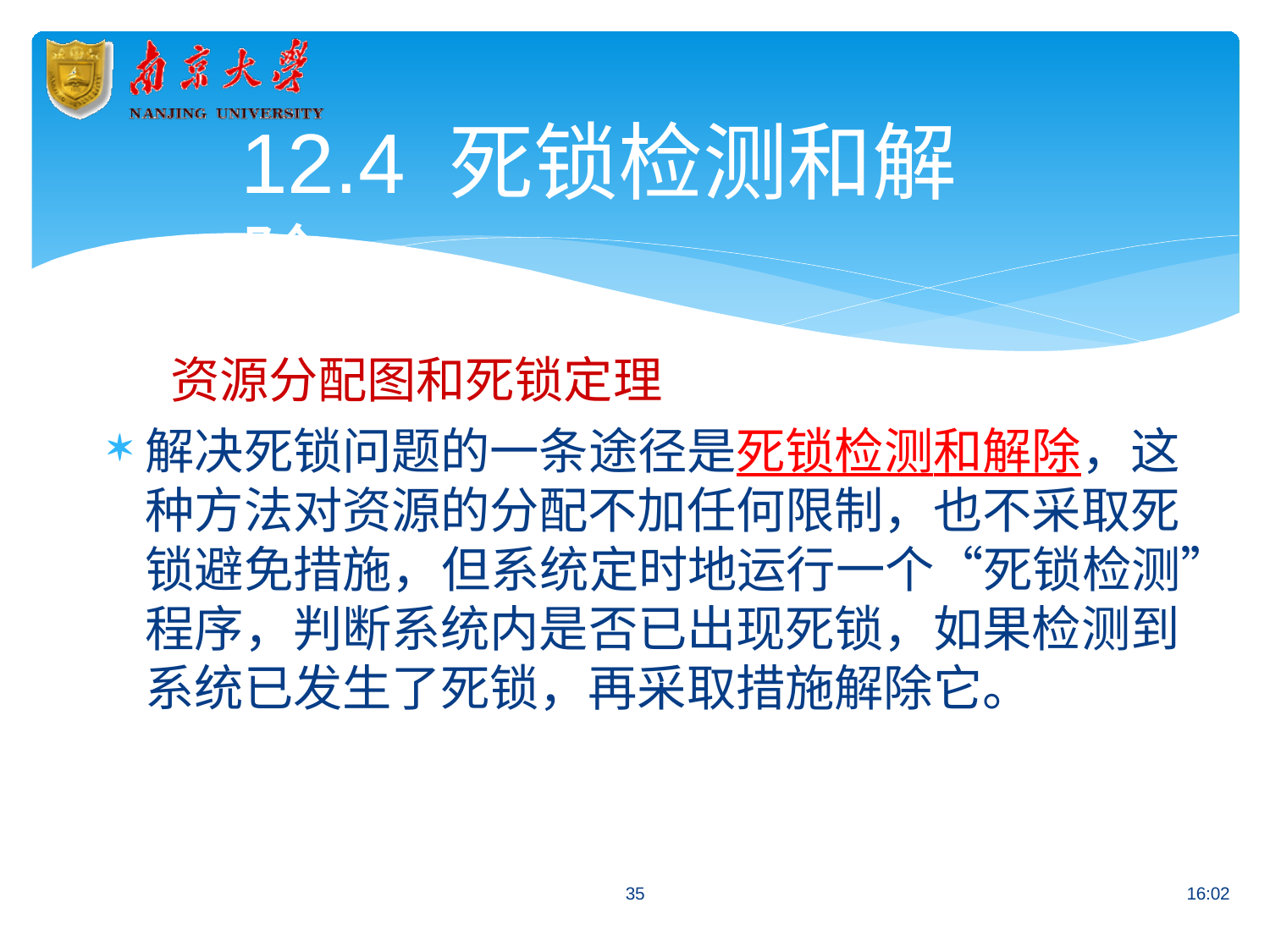

# 12.4 死锁检测和解除
资源分配图和死锁定理
解决死锁问题的一条途径是死锁检测和解除，这 种方法对资源的分配不加任何限制，也不采取死 锁避免措施，但系统定时地运行一个“死锁检测” 程序，判断系统内是否已出现死锁，如果检测到 系统已发生了死锁，再采取措施解除它。
35
16:02